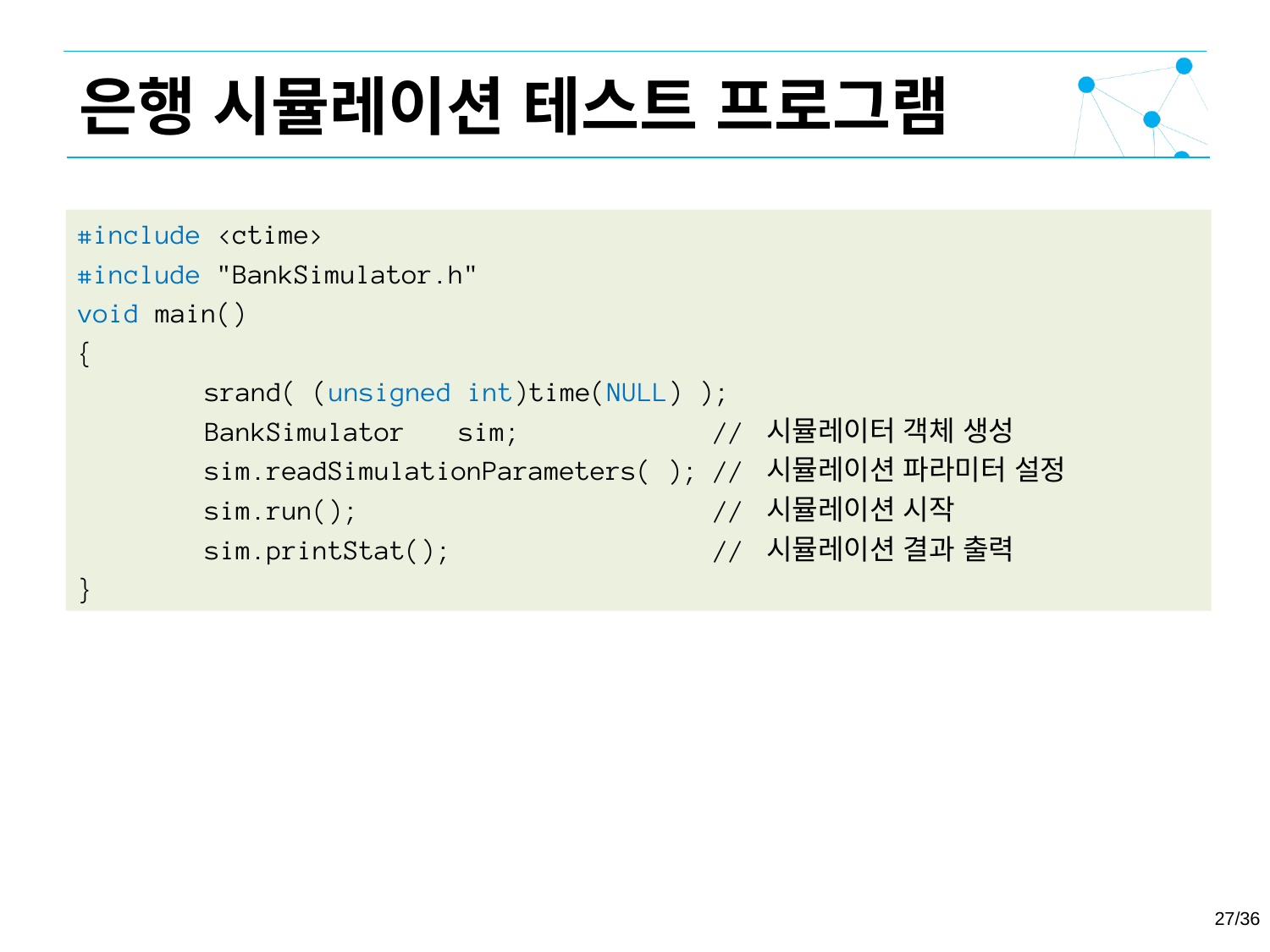

은행 시뮬레이션 테스트 프로그램
#include <ctime>
#include "BankSimulator.h"
void main()
{
	srand( (unsigned int)time(NULL) );
	BankSimulator	sim;		// 시뮬레이터 객체 생성
	sim.readSimulationParameters( );	// 시뮬레이션 파라미터 설정
	sim.run();			// 시뮬레이션 시작
	sim.printStat();			// 시뮬레이션 결과 출력
}